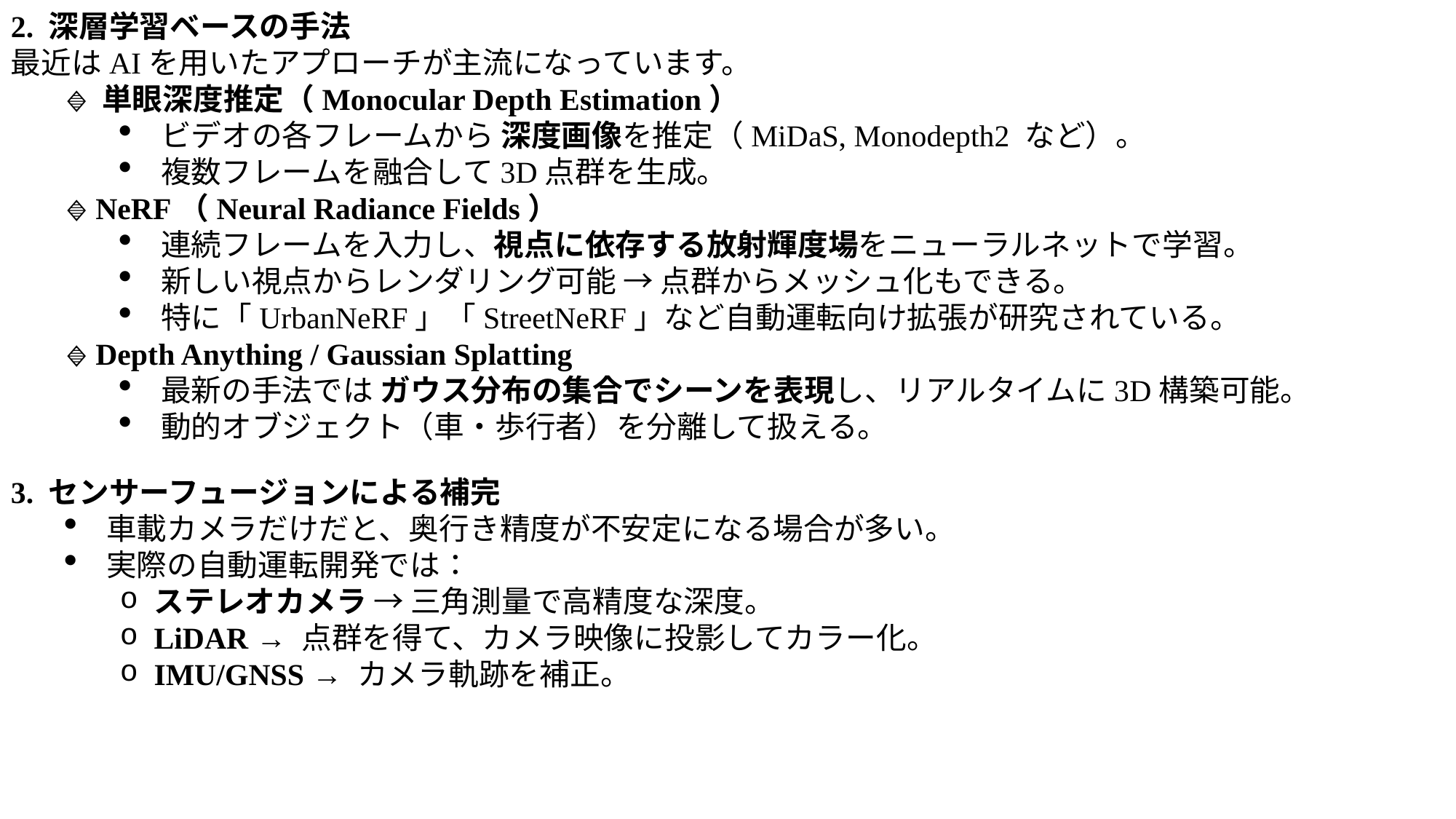

2. 深層学習ベースの手法
最近はAIを用いたアプローチが主流になっています。
🔹 単眼深度推定（Monocular Depth Estimation）
ビデオの各フレームから 深度画像を推定（MiDaS, Monodepth2 など）。
複数フレームを融合して3D点群を生成。
🔹 NeRF（Neural Radiance Fields）
連続フレームを入力し、視点に依存する放射輝度場をニューラルネットで学習。
新しい視点からレンダリング可能 → 点群からメッシュ化もできる。
特に「UrbanNeRF」「StreetNeRF」など自動運転向け拡張が研究されている。
🔹 Depth Anything / Gaussian Splatting
最新の手法では ガウス分布の集合でシーンを表現し、リアルタイムに3D構築可能。
動的オブジェクト（車・歩行者）を分離して扱える。
3. センサーフュージョンによる補完
車載カメラだけだと、奥行き精度が不安定になる場合が多い。
実際の自動運転開発では：
ステレオカメラ → 三角測量で高精度な深度。
LiDAR → 点群を得て、カメラ映像に投影してカラー化。
IMU/GNSS → カメラ軌跡を補正。